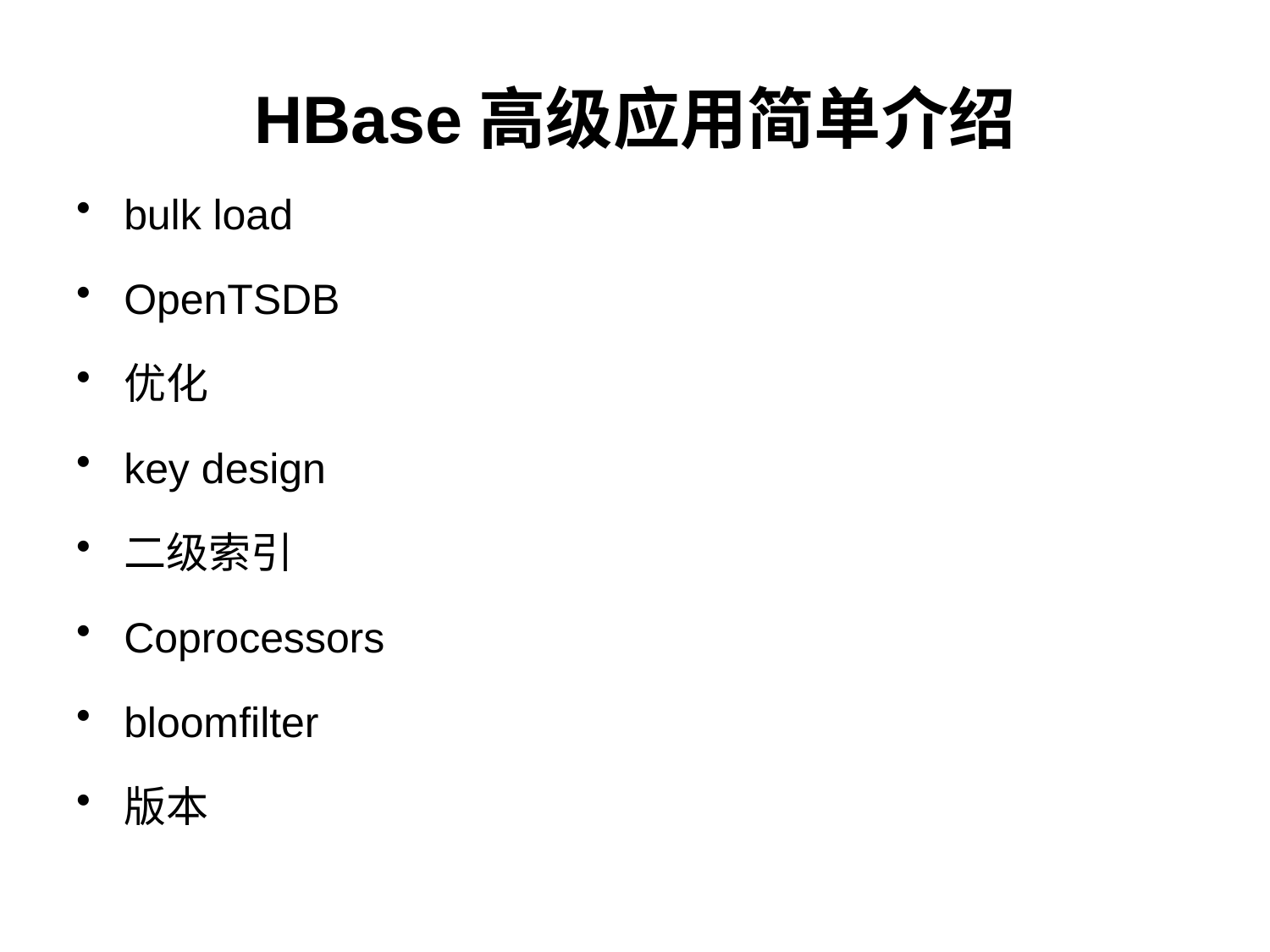

HBase高级应用简单介绍
bulk load
OpenTSDB
优化
key design
二级索引
Coprocessors
bloomfilter
版本